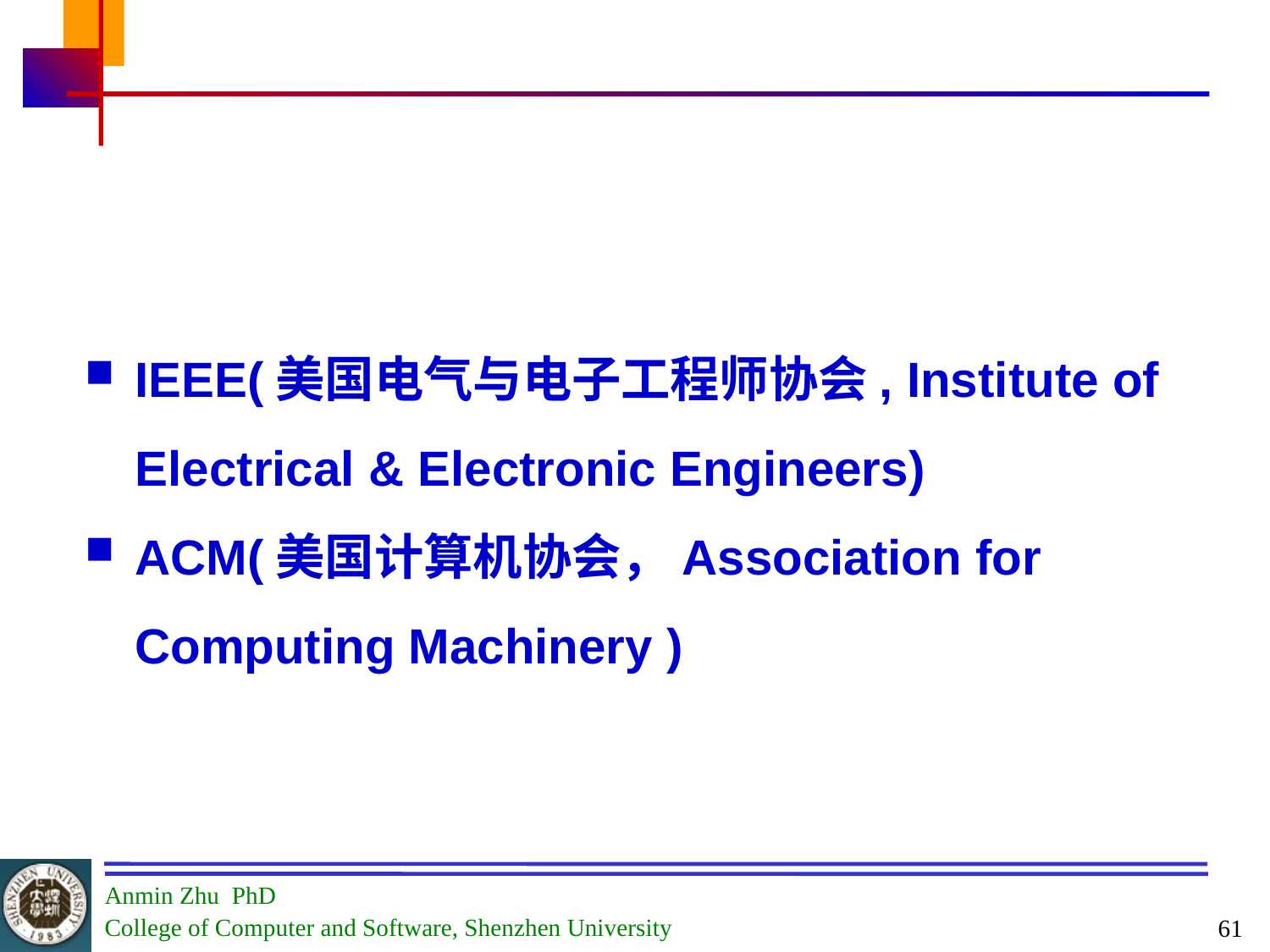

#
IEEE(美国电气与电子工程师协会, Institute of Electrical & Electronic Engineers)
ACM(美国计算机协会，Association for Computing Machinery )